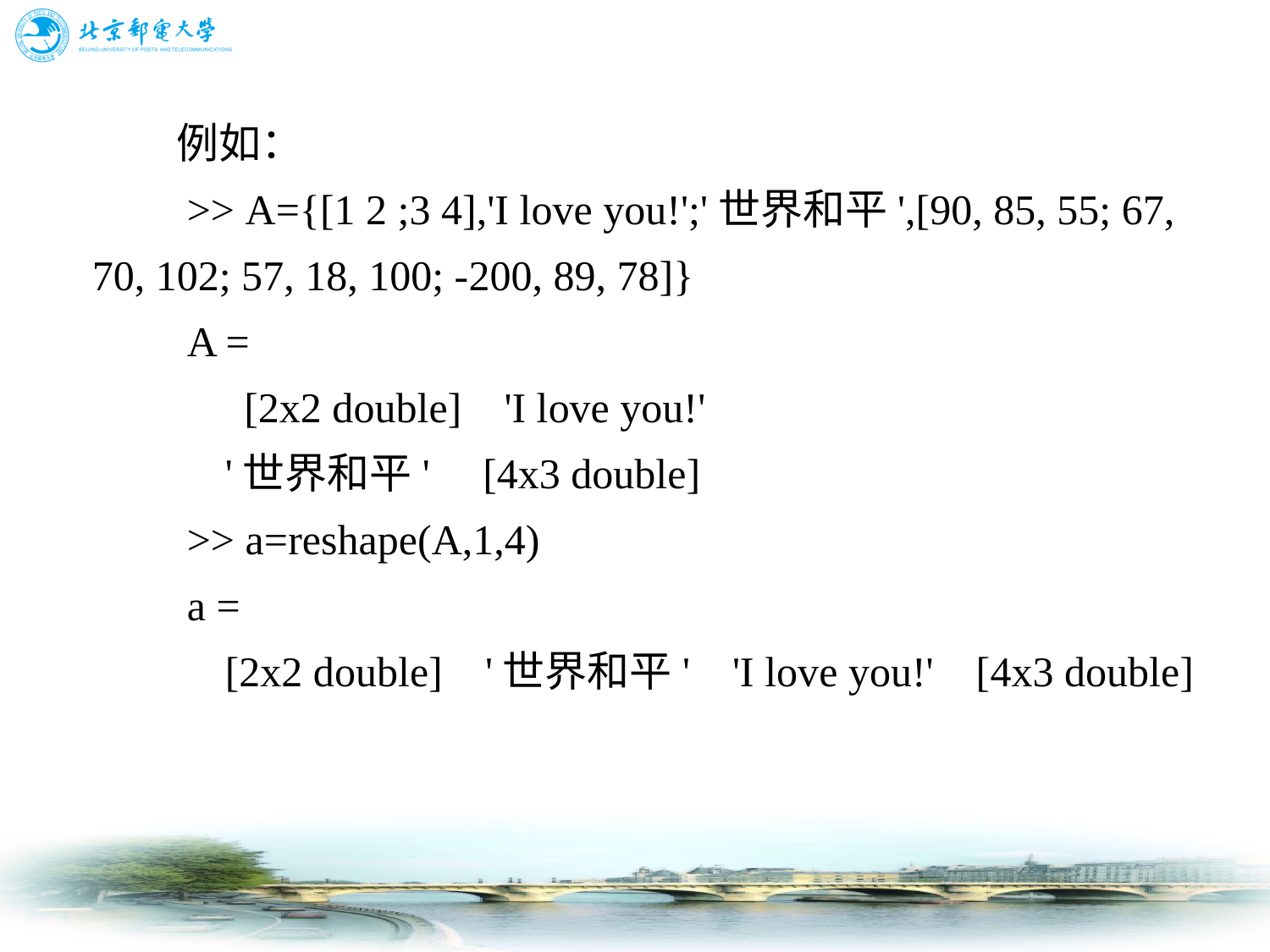

# 例如： 　　>> A={[1 2 ;3 4],'I love you!';'世界和平',[90, 85, 55; 67, 70, 102; 57, 18, 100; -200, 89, 78]} 　　A = 　　      [2x2 double]    'I love you!' 　　    '世界和平'     [4x3 double] 　　>> a=reshape(A,1,4) 　　a = 　　    [2x2 double]    '世界和平'    'I love you!'    [4x3 double]